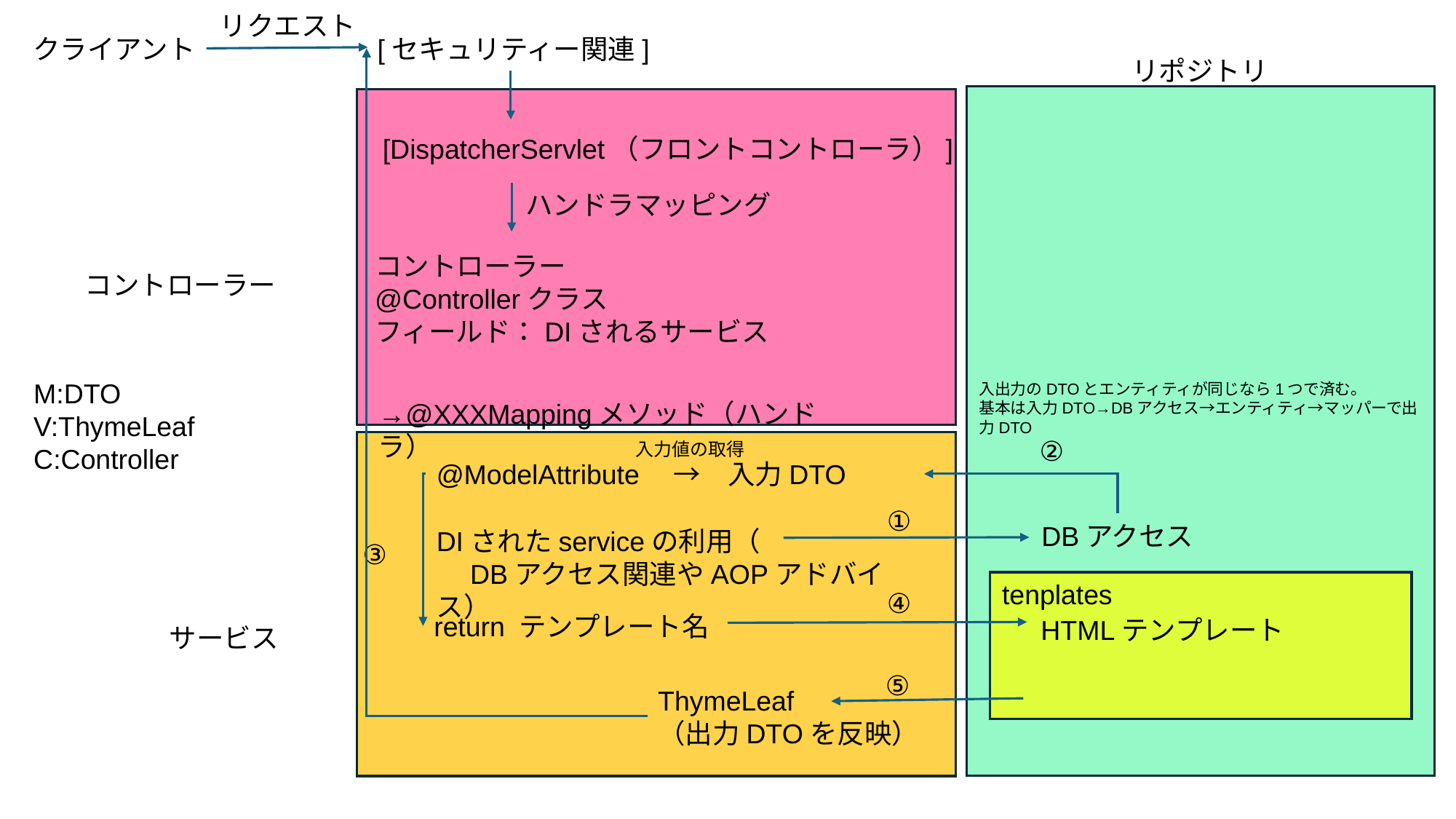

リクエスト
クライアント
[セキュリティー関連]
リポジトリ

[DispatcherServlet（フロントコントローラ）]
ハンドラマッピング
コントローラー
@Controllerクラス
フィールド：DIされるサービス
コントローラー
M:DTO
V:ThymeLeaf
C:Controller
入出力のDTOとエンティティが同じなら1つで済む。
基本は入力DTO→DBアクセス→エンティティ→マッパーで出力DTO
→@XXXMappingメソッド（ハンドラ）
②

入力値の取得
@ModelAttribute　→　入力DTO
①
DBアクセス
DIされたserviceの利用（
　DBアクセス関連やAOPアドバイス）
③
tenplates

④
return テンプレート名
HTMLテンプレート
サービス
⑤
ThymeLeaf
（出力DTOを反映）